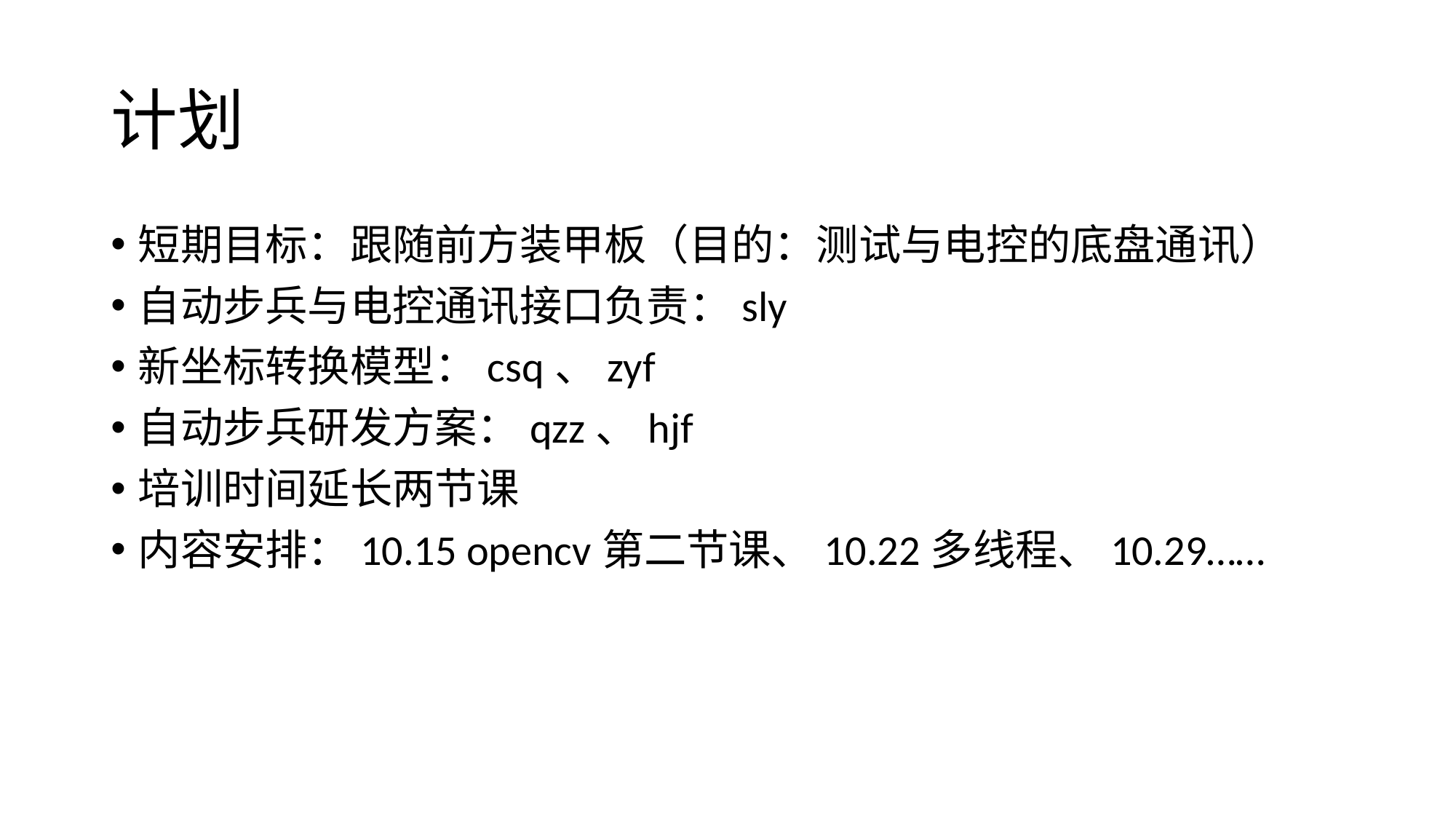

# 计划
短期目标：跟随前方装甲板（目的：测试与电控的底盘通讯）
自动步兵与电控通讯接口负责：sly
新坐标转换模型：csq、zyf
自动步兵研发方案：qzz、hjf
培训时间延长两节课
内容安排：10.15 opencv第二节课、10.22多线程、10.29……